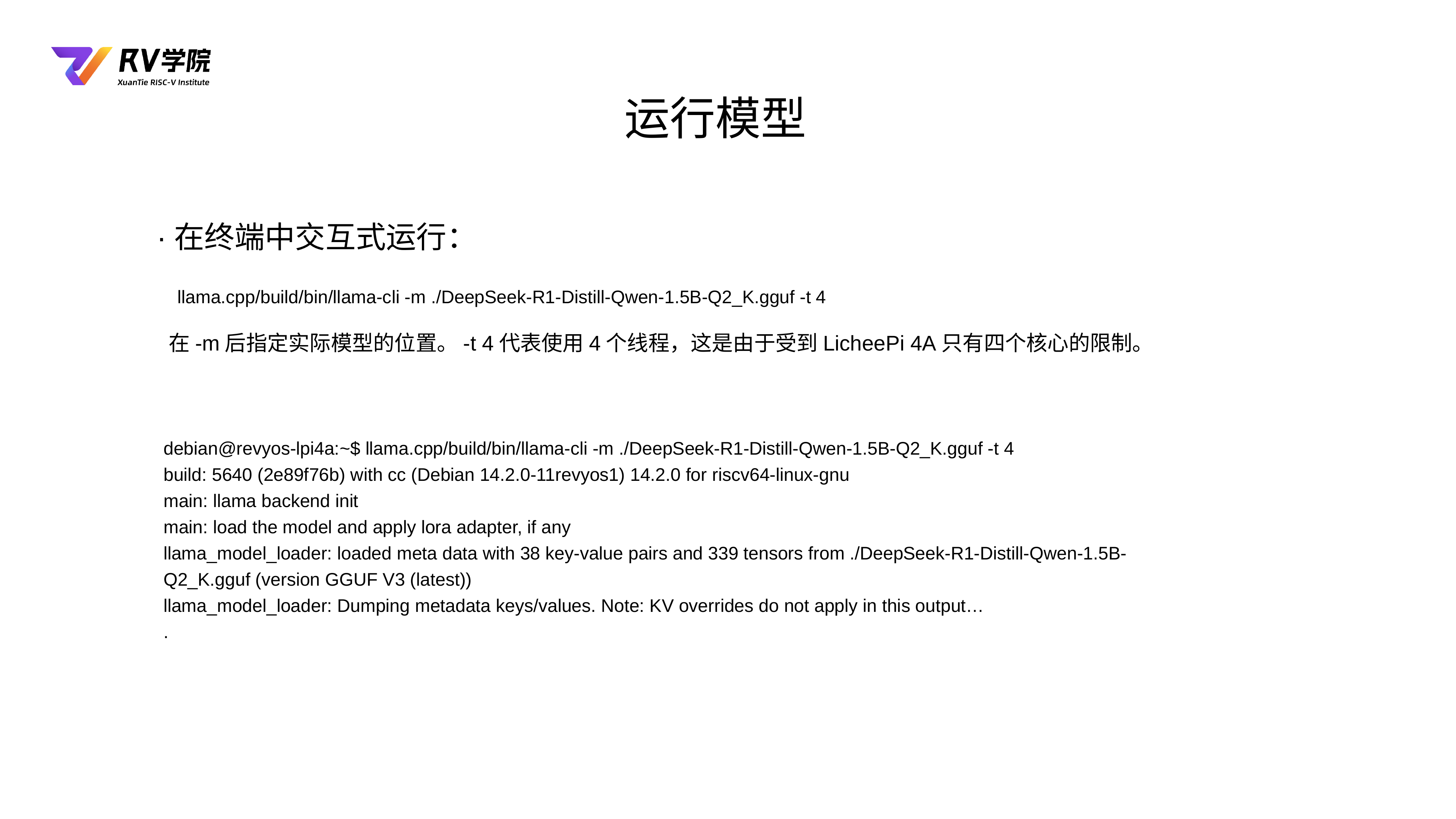

运行模型
·在终端中交互式运行：
llama.cpp/build/bin/llama-cli -m ./DeepSeek-R1-Distill-Qwen-1.5B-Q2_K.gguf -t 4
 在-m后指定实际模型的位置。-t 4代表使用4个线程，这是由于受到LicheePi 4A只有四个核心的限制。
debian@revyos-lpi4a:~$ llama.cpp/build/bin/llama-cli -m ./DeepSeek-R1-Distill-Qwen-1.5B-Q2_K.gguf -t 4
build: 5640 (2e89f76b) with cc (Debian 14.2.0-11revyos1) 14.2.0 for riscv64-linux-gnu
main: llama backend init
main: load the model and apply lora adapter, if any
llama_model_loader: loaded meta data with 38 key-value pairs and 339 tensors from ./DeepSeek-R1-Distill-Qwen-1.5B-Q2_K.gguf (version GGUF V3 (latest))
llama_model_loader: Dumping metadata keys/values. Note: KV overrides do not apply in this output…
.